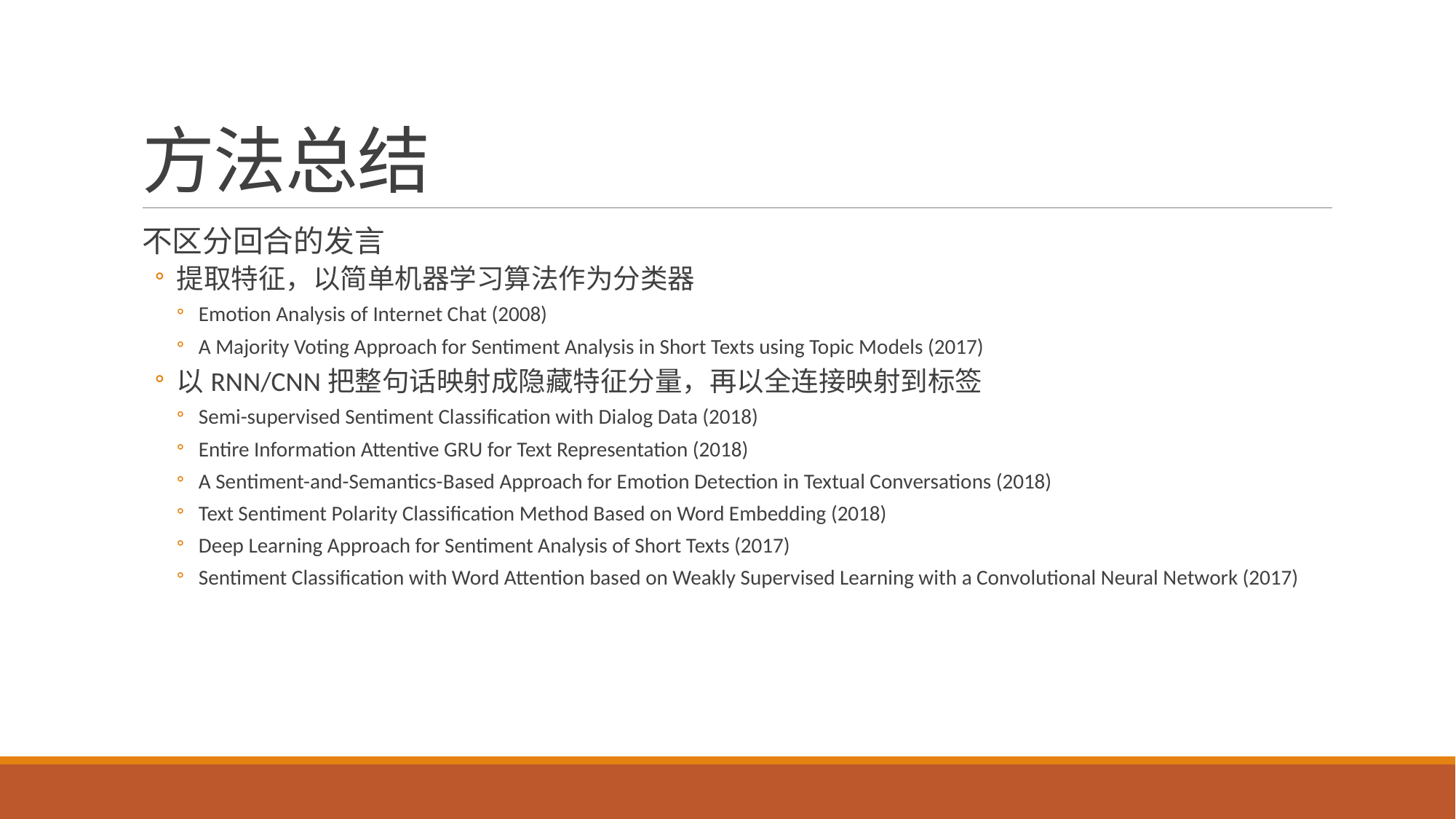

# 方法总结
不区分回合的发言
提取特征，以简单机器学习算法作为分类器
Emotion Analysis of Internet Chat (2008)
A Majority Voting Approach for Sentiment Analysis in Short Texts using Topic Models (2017)
以RNN/CNN把整句话映射成隐藏特征分量，再以全连接映射到标签
Semi-supervised Sentiment Classification with Dialog Data (2018)
Entire Information Attentive GRU for Text Representation (2018)
A Sentiment-and-Semantics-Based Approach for Emotion Detection in Textual Conversations (2018)
Text Sentiment Polarity Classification Method Based on Word Embedding (2018)
Deep Learning Approach for Sentiment Analysis of Short Texts (2017)
Sentiment Classification with Word Attention based on Weakly Supervised Learning with a Convolutional Neural Network (2017)